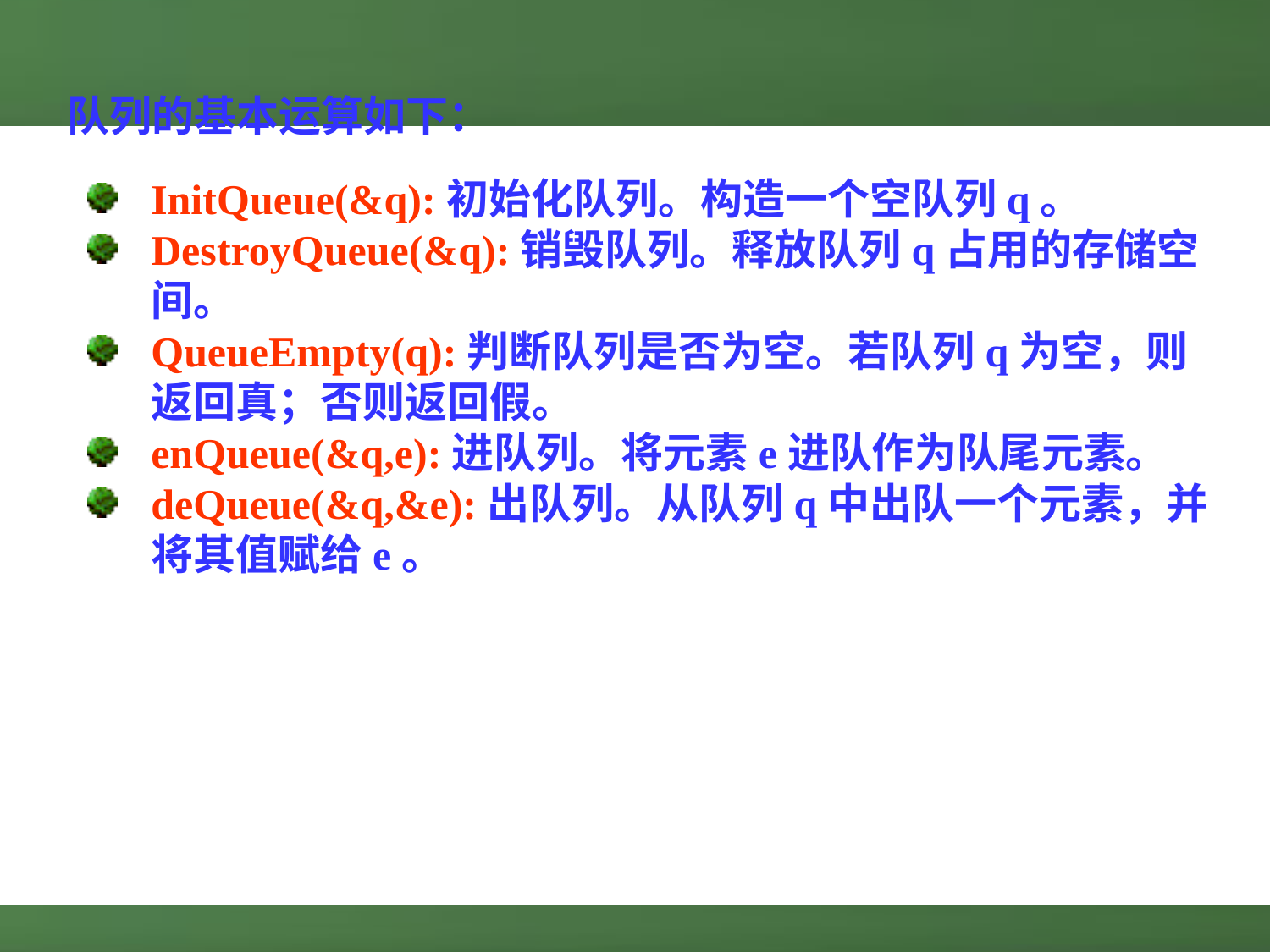

队列的基本运算如下：
InitQueue(&q):初始化队列。构造一个空队列q。
DestroyQueue(&q):销毁队列。释放队列q占用的存储空间。
QueueEmpty(q):判断队列是否为空。若队列q为空，则返回真；否则返回假。
enQueue(&q,e):进队列。将元素e进队作为队尾元素。
deQueue(&q,&e):出队列。从队列q中出队一个元素，并将其值赋给e。